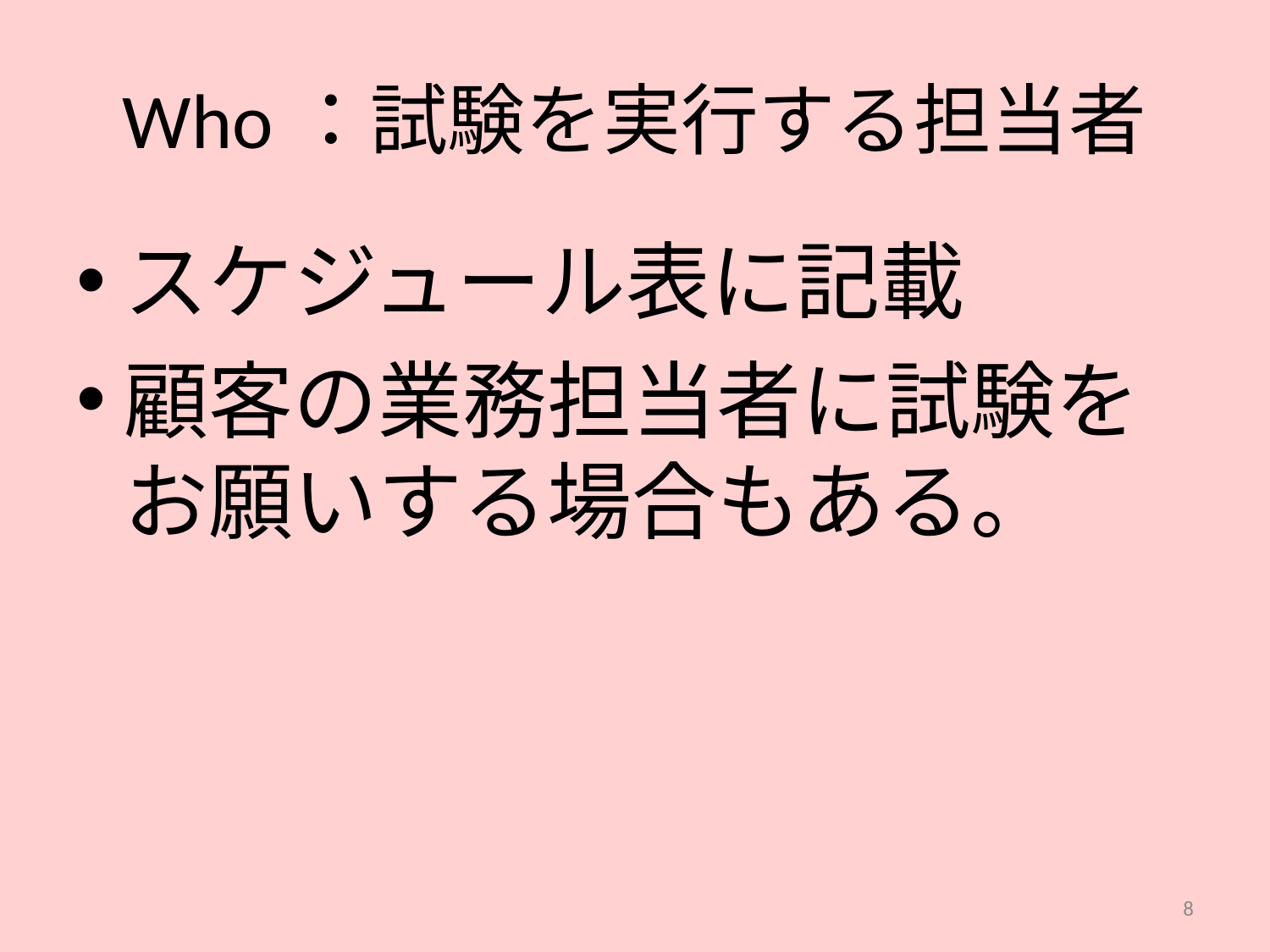

# Who：試験を実行する担当者
スケジュール表に記載
顧客の業務担当者に試験をお願いする場合もある。
8